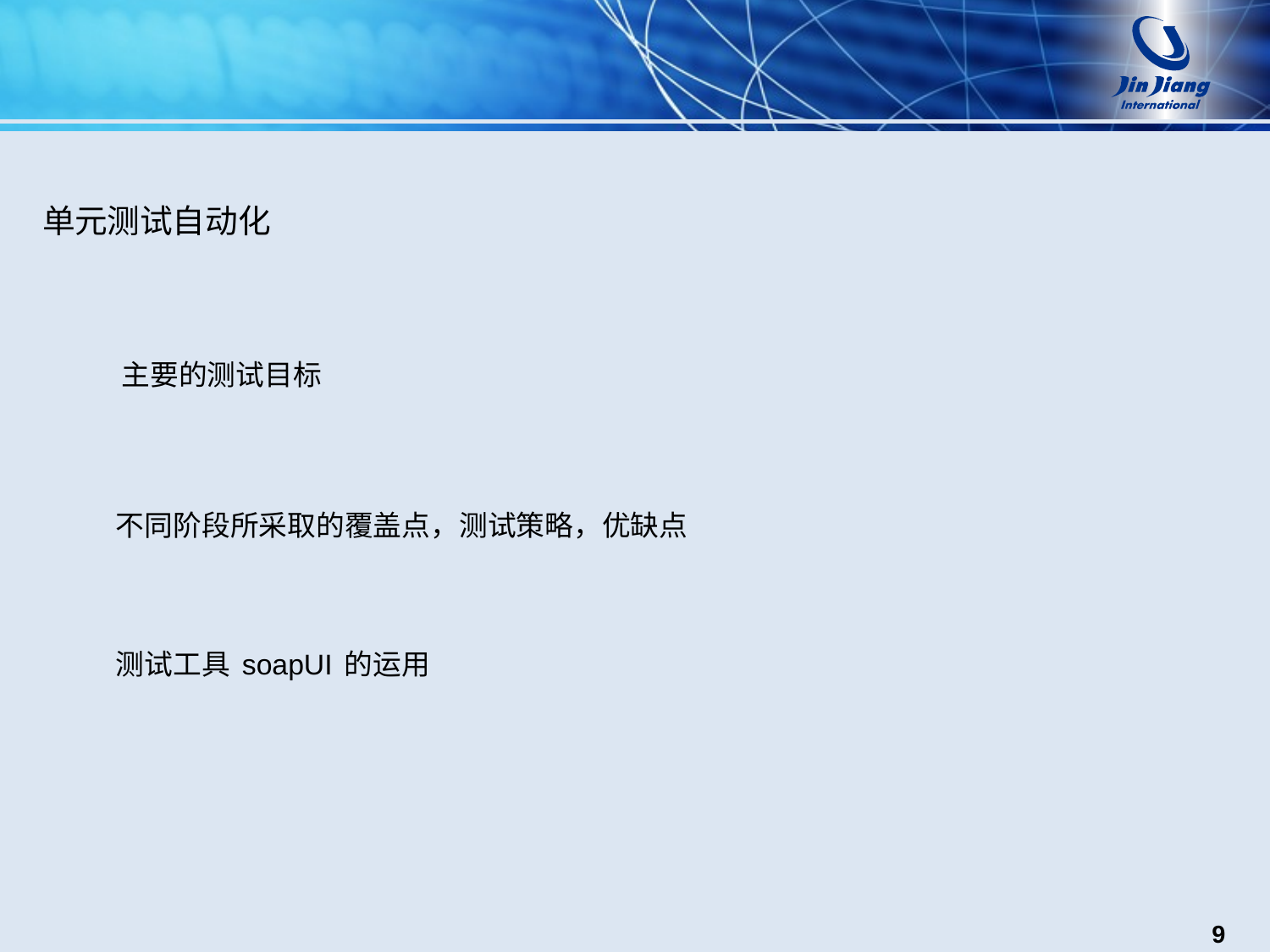

#
单元测试自动化
主要的测试目标
不同阶段所采取的覆盖点，测试策略，优缺点
测试工具soapUI的运用
9